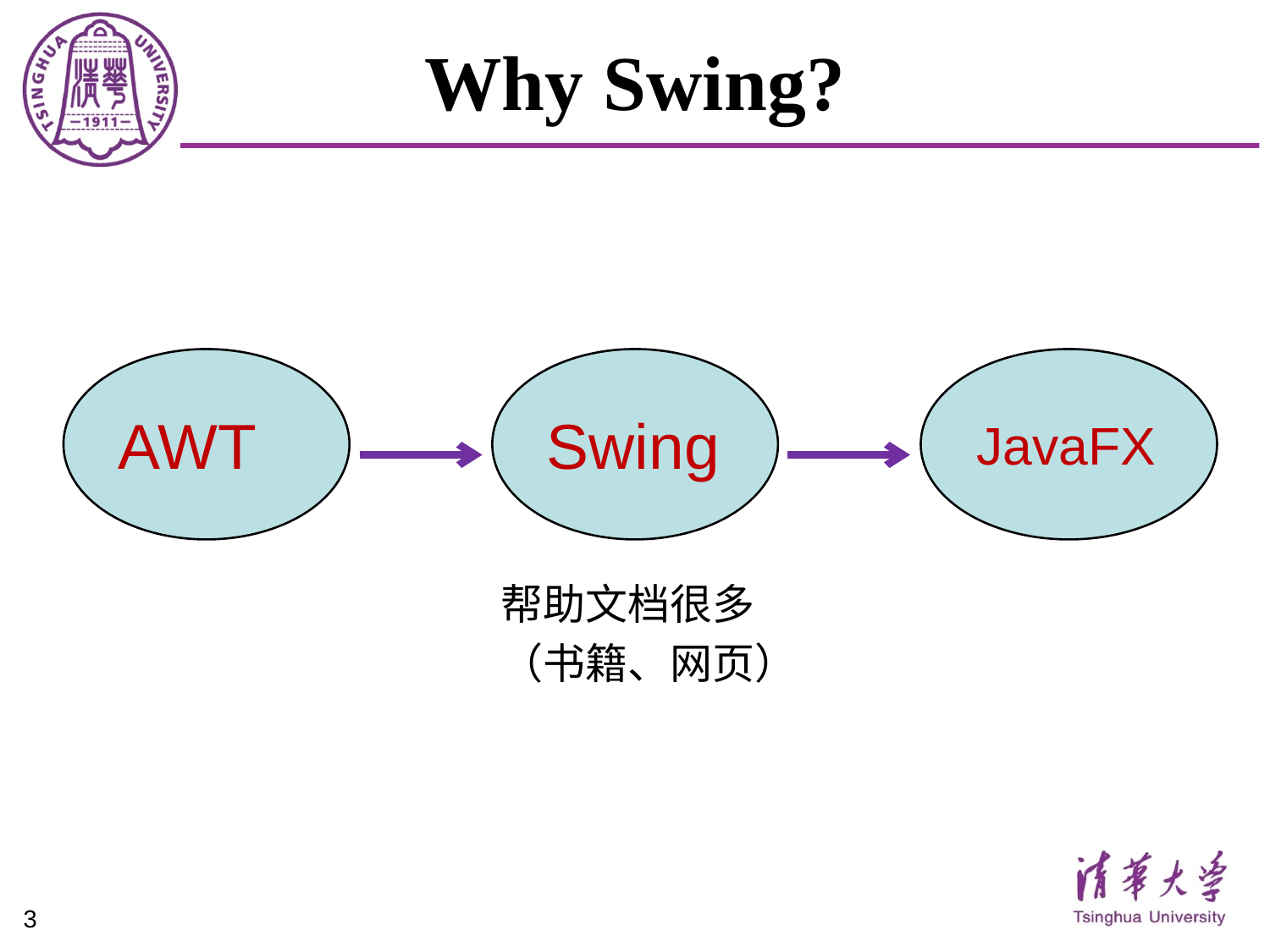

# Why Swing?
AWT
Swing
JavaFX
帮助文档很多
（书籍、网页）
3